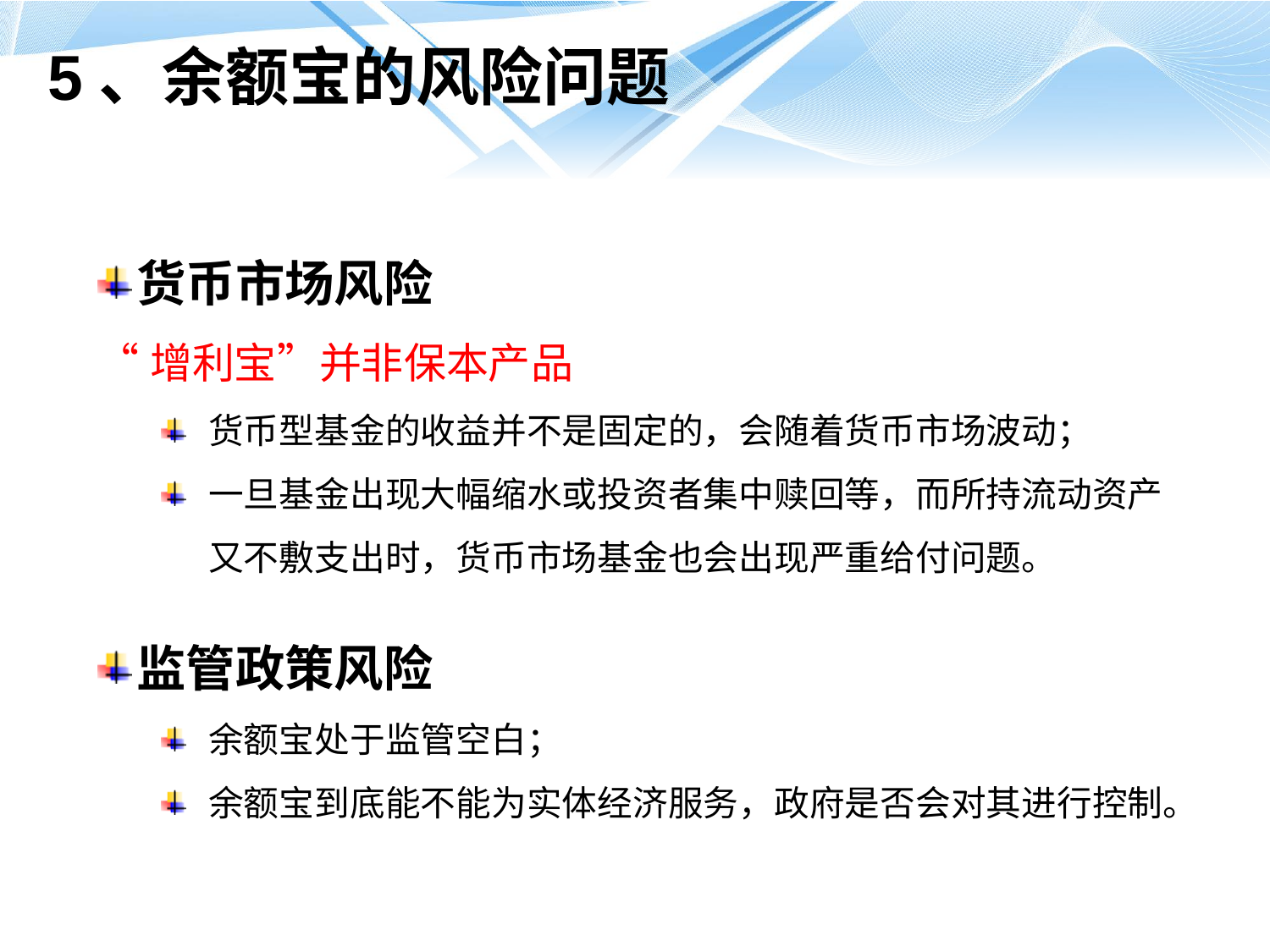

# 5、余额宝的风险问题
货币市场风险
“增利宝”并非保本产品
货币型基金的收益并不是固定的，会随着货币市场波动；
一旦基金出现大幅缩水或投资者集中赎回等，而所持流动资产又不敷支出时，货币市场基金也会出现严重给付问题。
监管政策风险
余额宝处于监管空白；
余额宝到底能不能为实体经济服务，政府是否会对其进行控制。